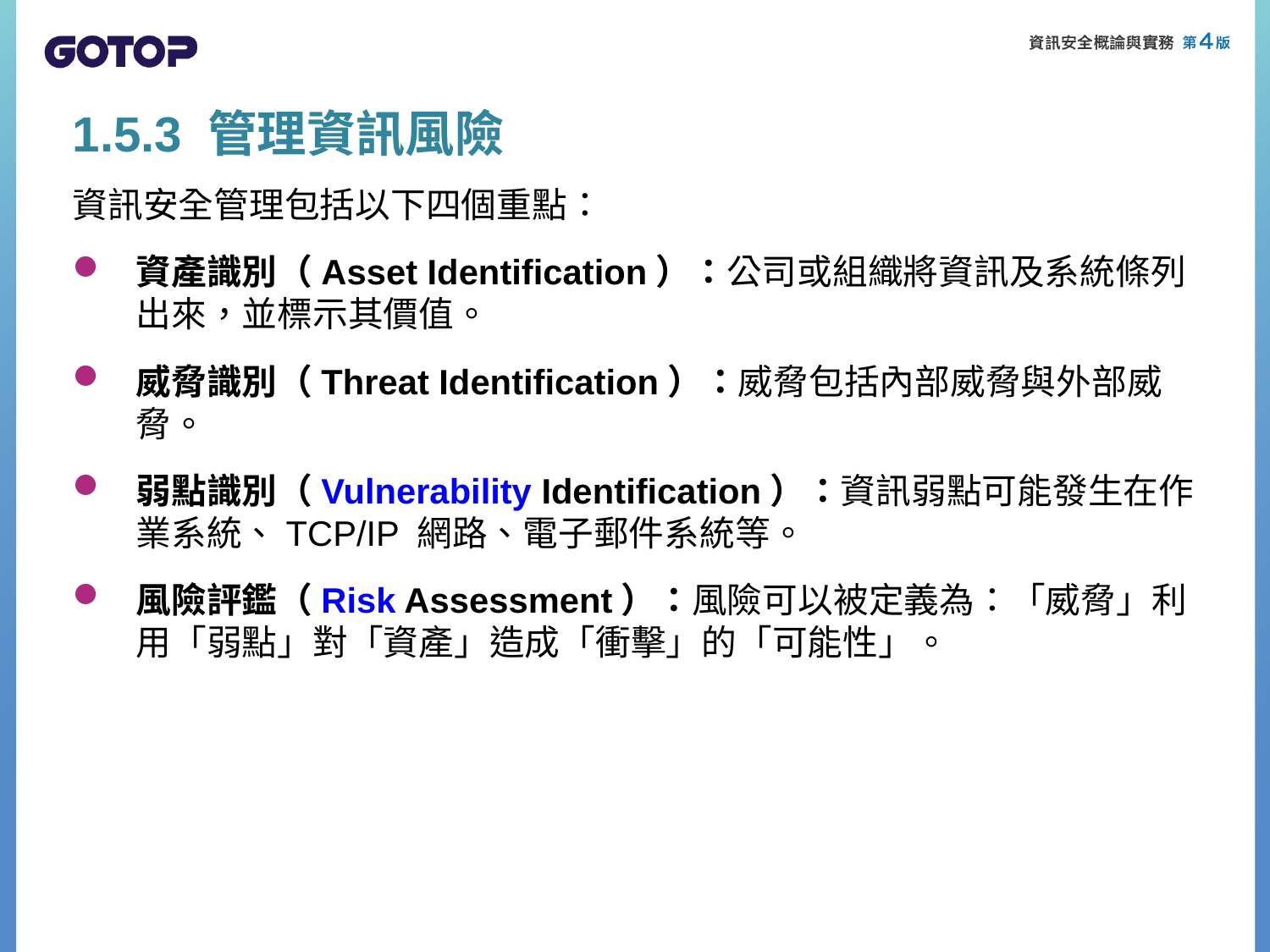

1.5.3 管理資訊風險
資訊安全管理包括以下四個重點：
資產識別（Asset Identification）：公司或組織將資訊及系統條列出來，並標示其價值。
威脅識別（Threat Identification）：威脅包括內部威脅與外部威脅。
弱點識別（Vulnerability Identification）：資訊弱點可能發生在作業系統、TCP/IP 網路、電子郵件系統等。
風險評鑑（Risk Assessment）：風險可以被定義為：「威脅」利用「弱點」對「資產」造成「衝擊」的「可能性」。